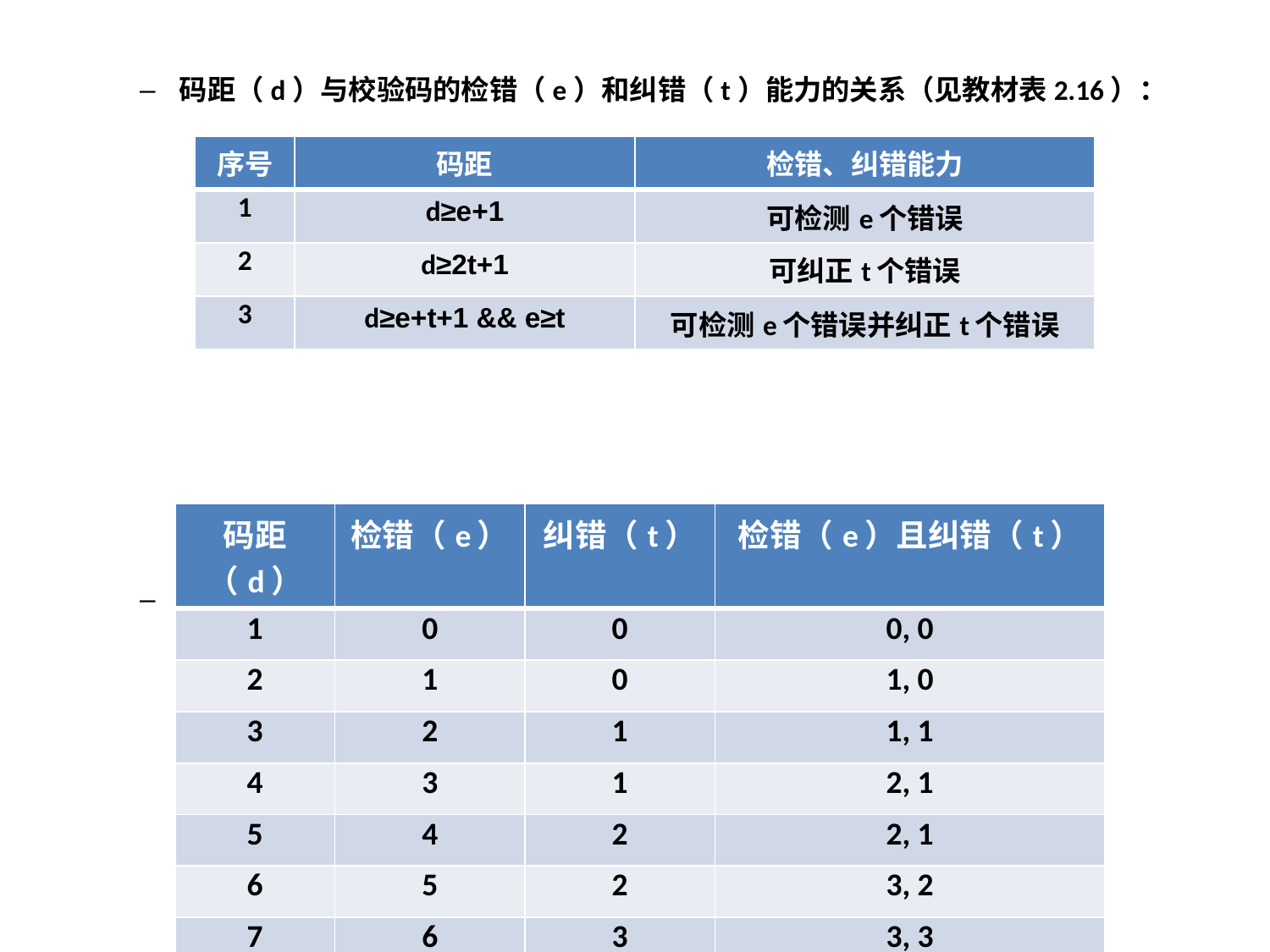

码距（d）与校验码的检错（e）和纠错（t）能力的关系（见教材表2.16）：

不同码距的检错、纠错能力（见教材表2.17）：

| 序号 | 码距 | 检错、纠错能力 |
| --- | --- | --- |
| 1 | d≥e+1 | 可检测e个错误 |
| 2 | d≥2t+1 | 可纠正t个错误 |
| 3 | d≥e+t+1 && e≥t | 可检测e个错误并纠正t个错误 |
| 码距（d） | 检错（e） | 纠错（t） | 检错（e）且纠错（t） |
| --- | --- | --- | --- |
| 1 | 0 | 0 | 0, 0 |
| 2 | 1 | 0 | 1, 0 |
| 3 | 2 | 1 | 1, 1 |
| 4 | 3 | 1 | 2, 1 |
| 5 | 4 | 2 | 2, 1 |
| 6 | 5 | 2 | 3, 2 |
| 7 | 6 | 3 | 3, 3 |